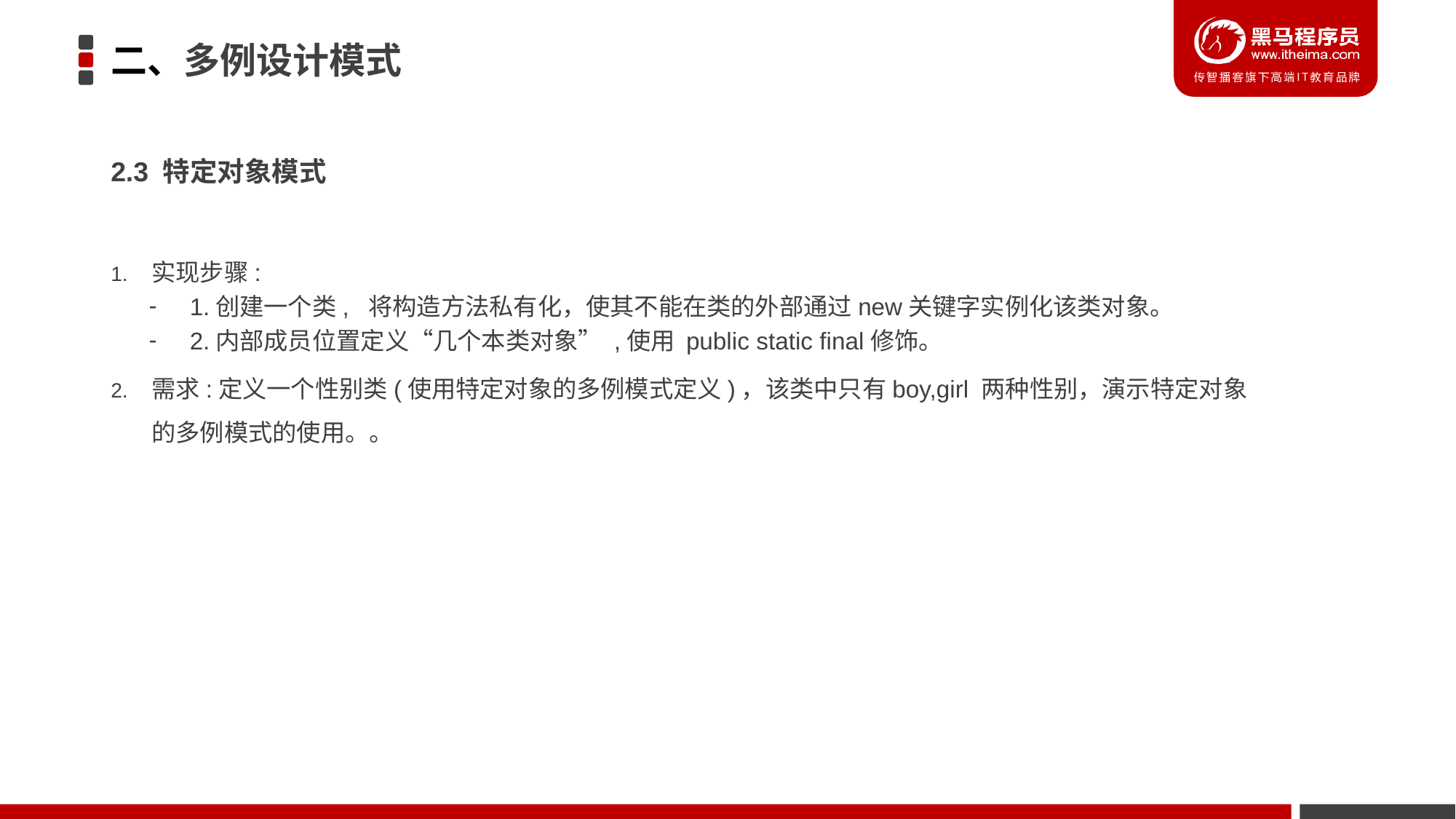

# 二、多例设计模式
2.3 特定对象模式
实现步骤:
1.创建一个类,  将构造方法私有化，使其不能在类的外部通过new关键字实例化该类对象。
2.内部成员位置定义“几个本类对象” ,使用 public static final修饰。
需求:定义一个性别类(使用特定对象的多例模式定义)，该类中只有boy,girl 两种性别，演示特定对象的多例模式的使用。。